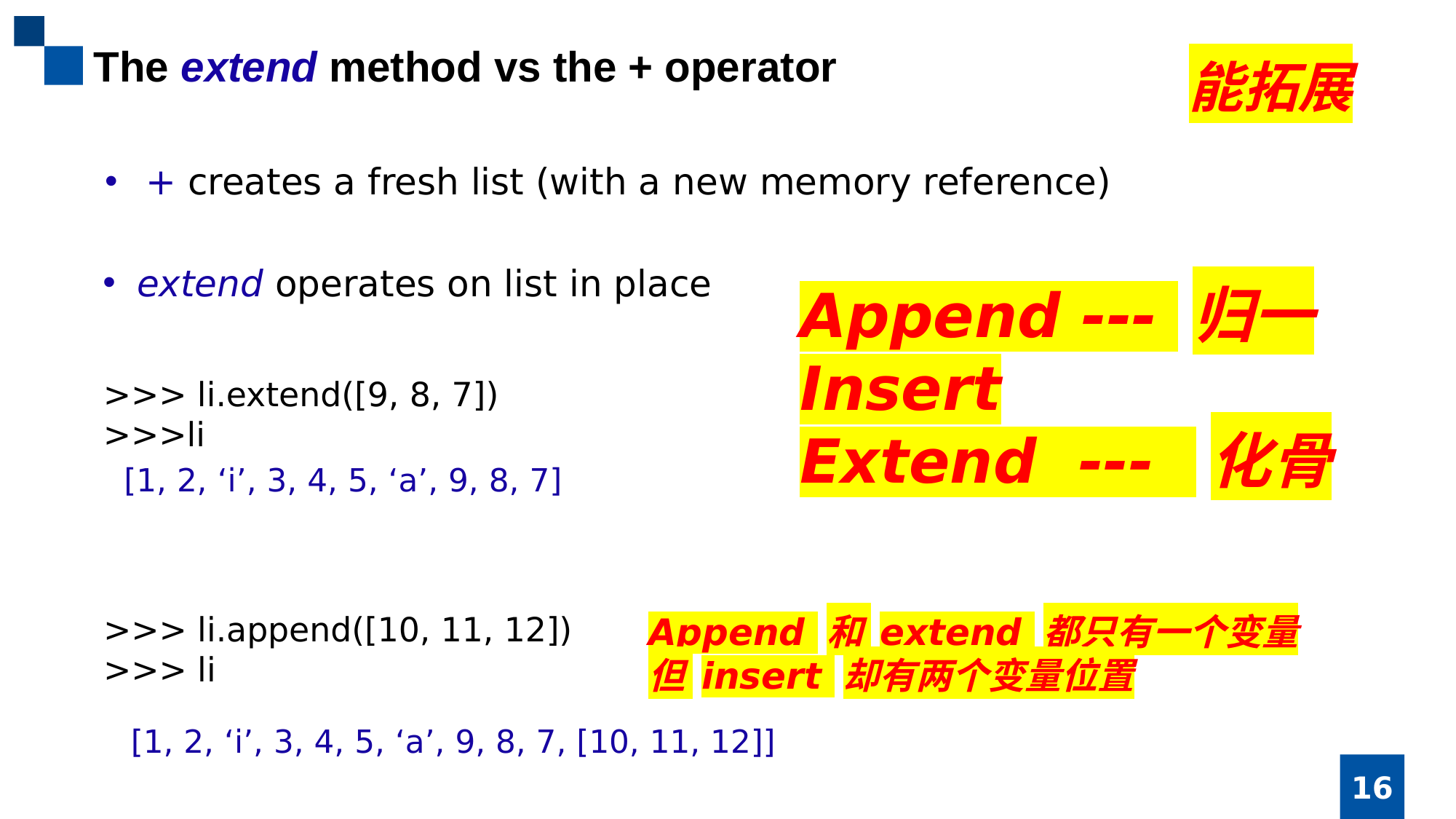

The extend method vs the + operator
能拓展
+ creates a fresh list (with a new memory reference)
extend operates on list in place
Append --- 归一
Insert
Extend  ---  化骨
>>> li.extend([9, 8, 7])
>>>li
[1, 2, ‘i’, 3, 4, 5, ‘a’, 9, 8, 7]
>>> li.append([10, 11, 12])
>>> li
Append 和 extend 都只有一个变量
但 insert 却有两个变量位置
[1, 2, ‘i’, 3, 4, 5, ‘a’, 9, 8, 7, [10, 11, 12]]
16